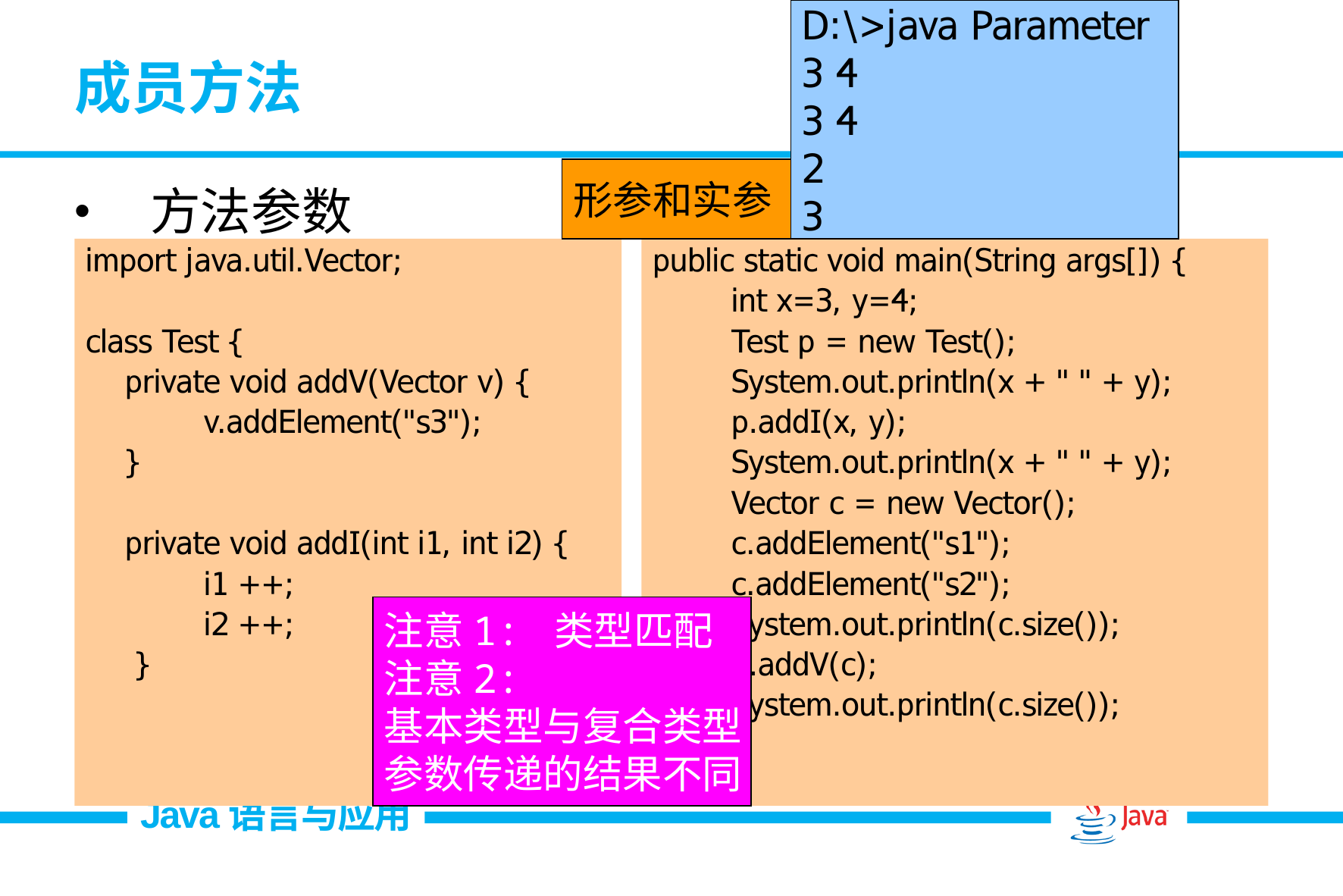

41
D:\>java Parameter
3 4
3 4
2
3
# 成员方法
形参和实参
方法参数
import java.util.Vector;

class Test {
    private void addV(Vector v) {
            v.addElement("s3");
    }

    private void addI(int i1, int i2) {
            i1 ++;
            i2 ++;
     }
public static void main(String args[]) {
        int x=3, y=4;
        Test p = new Test();
        System.out.println(x + " " + y);
        p.addI(x, y);
        System.out.println(x + " " + y);
        Vector c = new Vector();
        c.addElement("s1");
        c.addElement("s2");
        System.out.println(c.size());
        p.addV(c);
        System.out.println(c.size());
    }
}
注意1: 类型匹配
注意2:
基本类型与复合类型
参数传递的结果不同